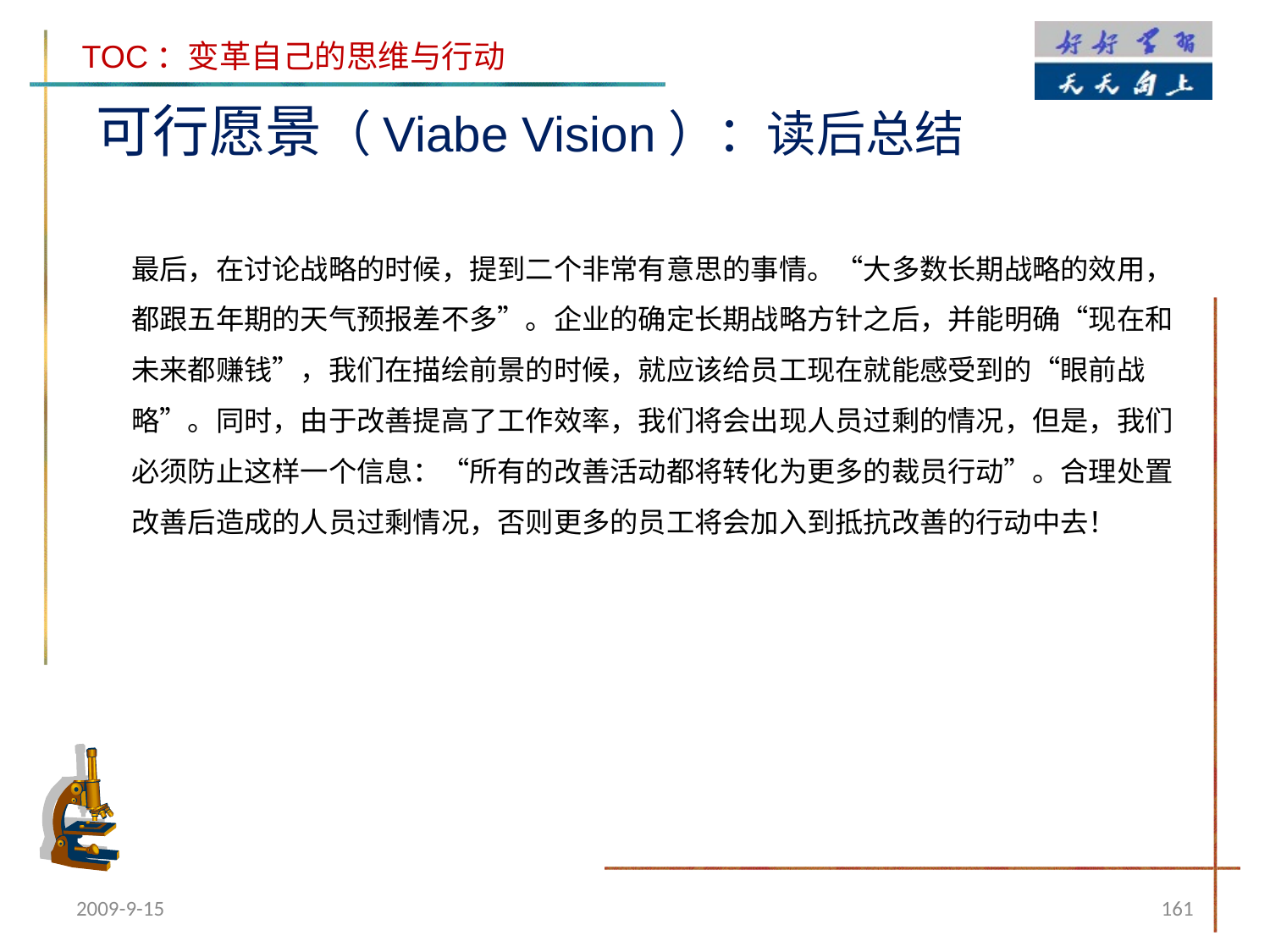

可行愿景（Viabe Vision）：读后总结
最后，在讨论战略的时候，提到二个非常有意思的事情。“大多数长期战略的效用，都跟五年期的天气预报差不多”。企业的确定长期战略方针之后，并能明确“现在和未来都赚钱”，我们在描绘前景的时候，就应该给员工现在就能感受到的“眼前战略”。同时，由于改善提高了工作效率，我们将会出现人员过剩的情况，但是，我们必须防止这样一个信息：“所有的改善活动都将转化为更多的裁员行动”。合理处置改善后造成的人员过剩情况，否则更多的员工将会加入到抵抗改善的行动中去！
2009-9-15
161